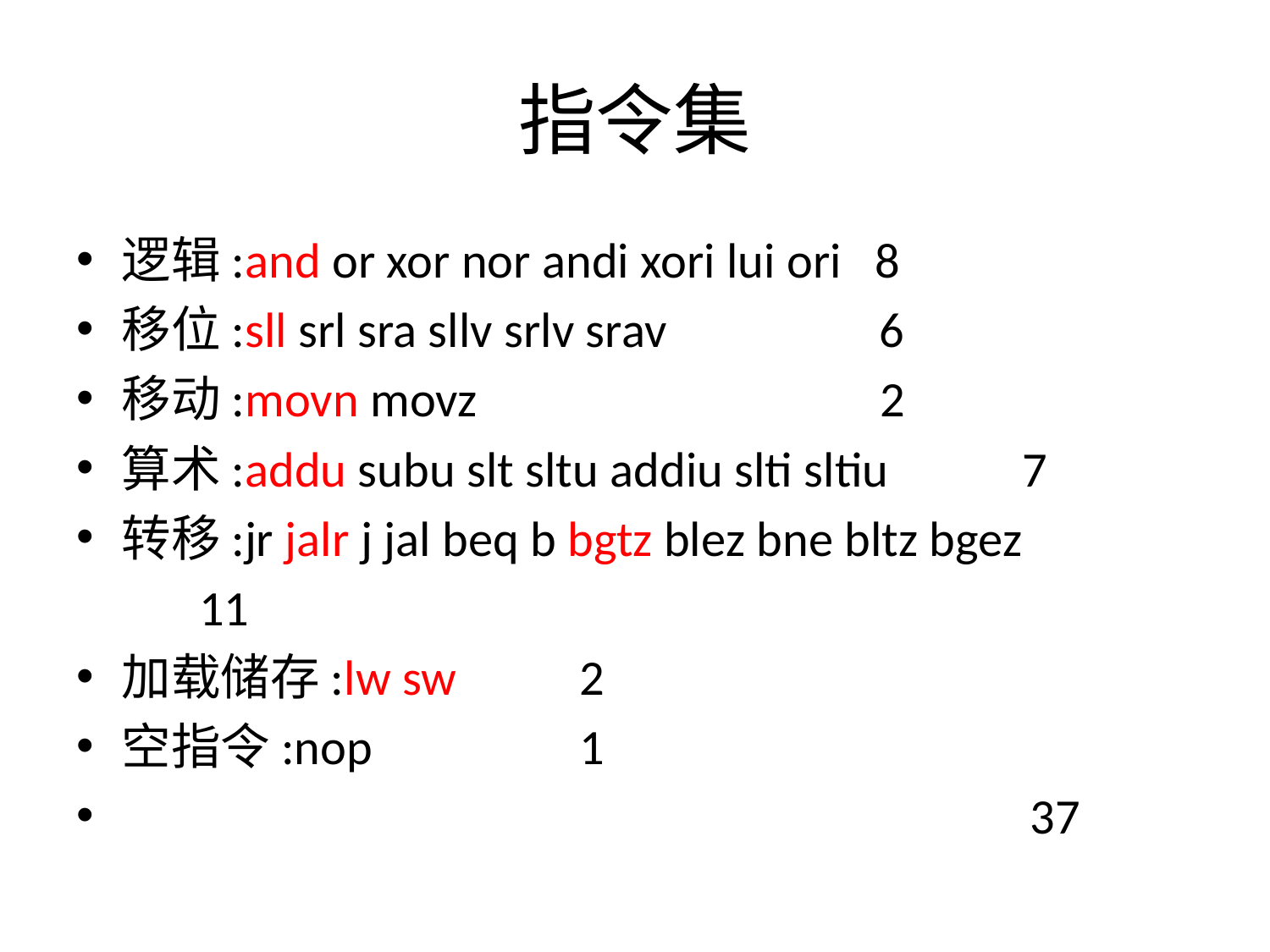

# 指令集
逻辑:and or xor nor andi xori lui ori   8
移位:sll srl sra sllv srlv srav                   6
移动:movn movz                                    2
算术:addu subu slt sltu addiu slti sltiu            7
转移:jr jalr j jal beq b bgtz blez bne bltz bgez
								 11
加载储存:lw sw					 2
空指令:nop 						 1
                                                                                 37